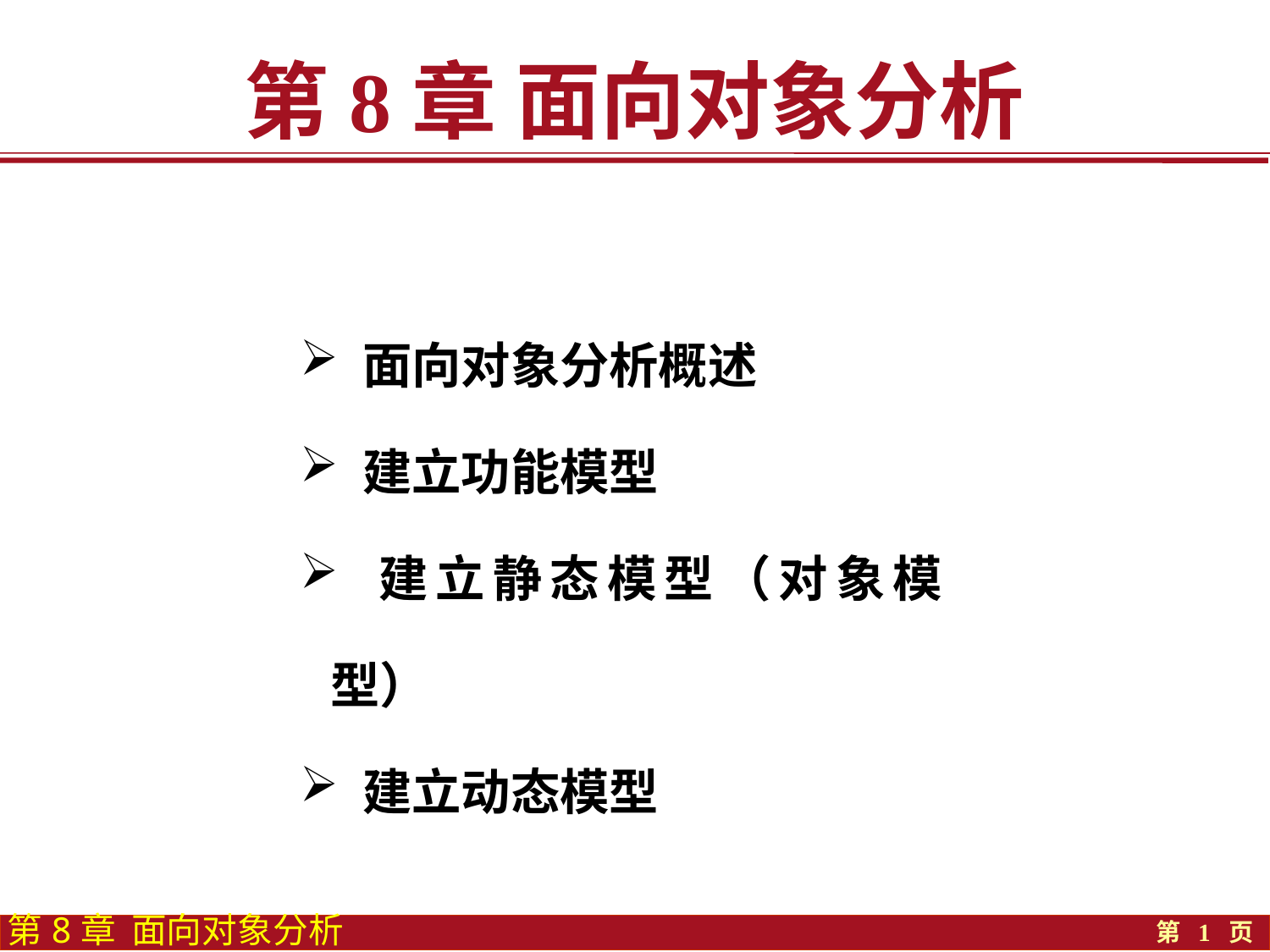

第8章 面向对象分析
 面向对象分析概述
 建立功能模型
 建立静态模型（对象模型）
 建立动态模型